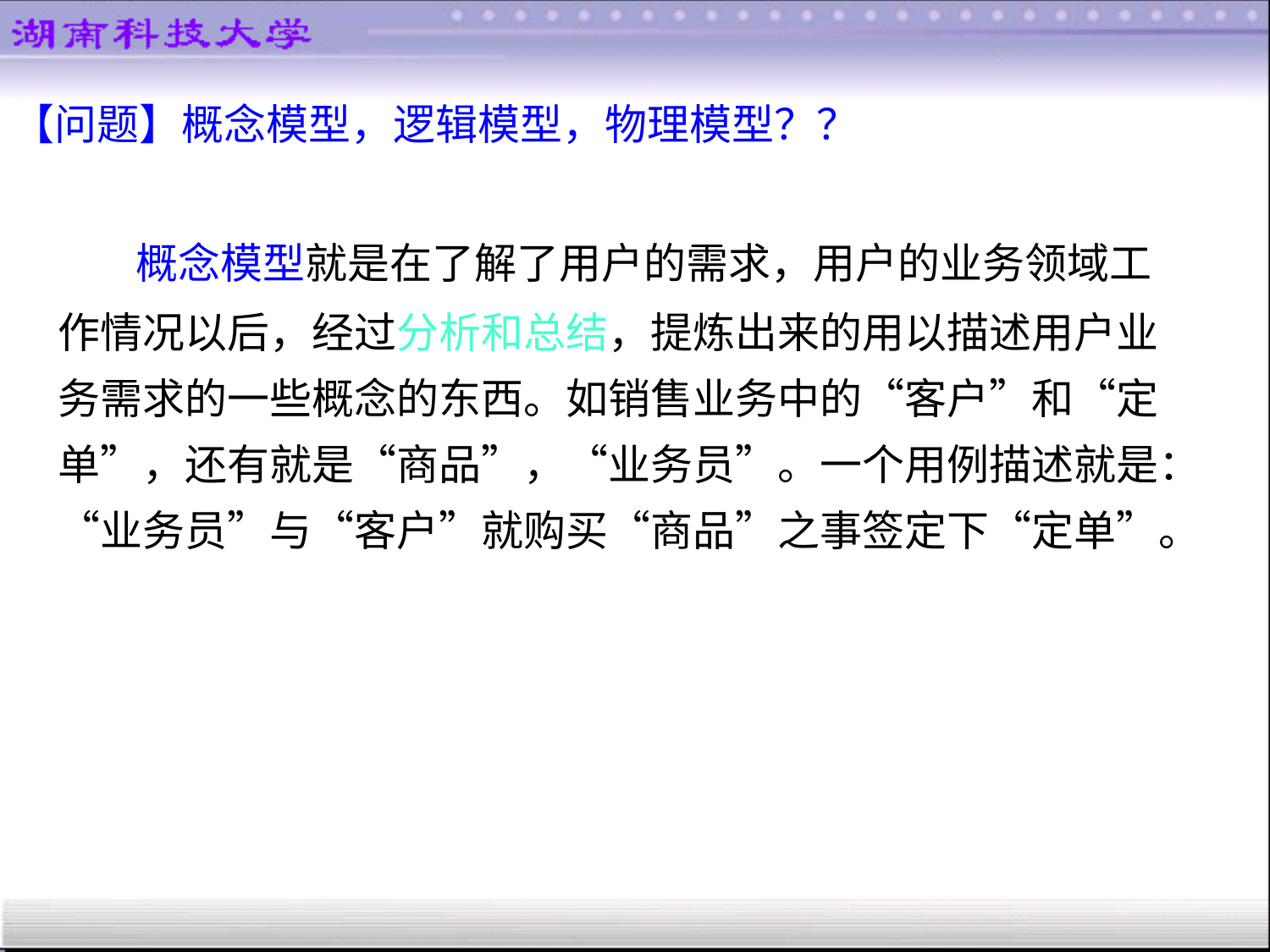

【问题】概念模型，逻辑模型，物理模型？？
  概念模型就是在了解了用户的需求，用户的业务领域工作情况以后，经过分析和总结，提炼出来的用以描述用户业务需求的一些概念的东西。如销售业务中的“客户”和“定单”，还有就是“商品”，“业务员”。一个用例描述就是：“业务员”与“客户”就购买“商品”之事签定下“定单”。